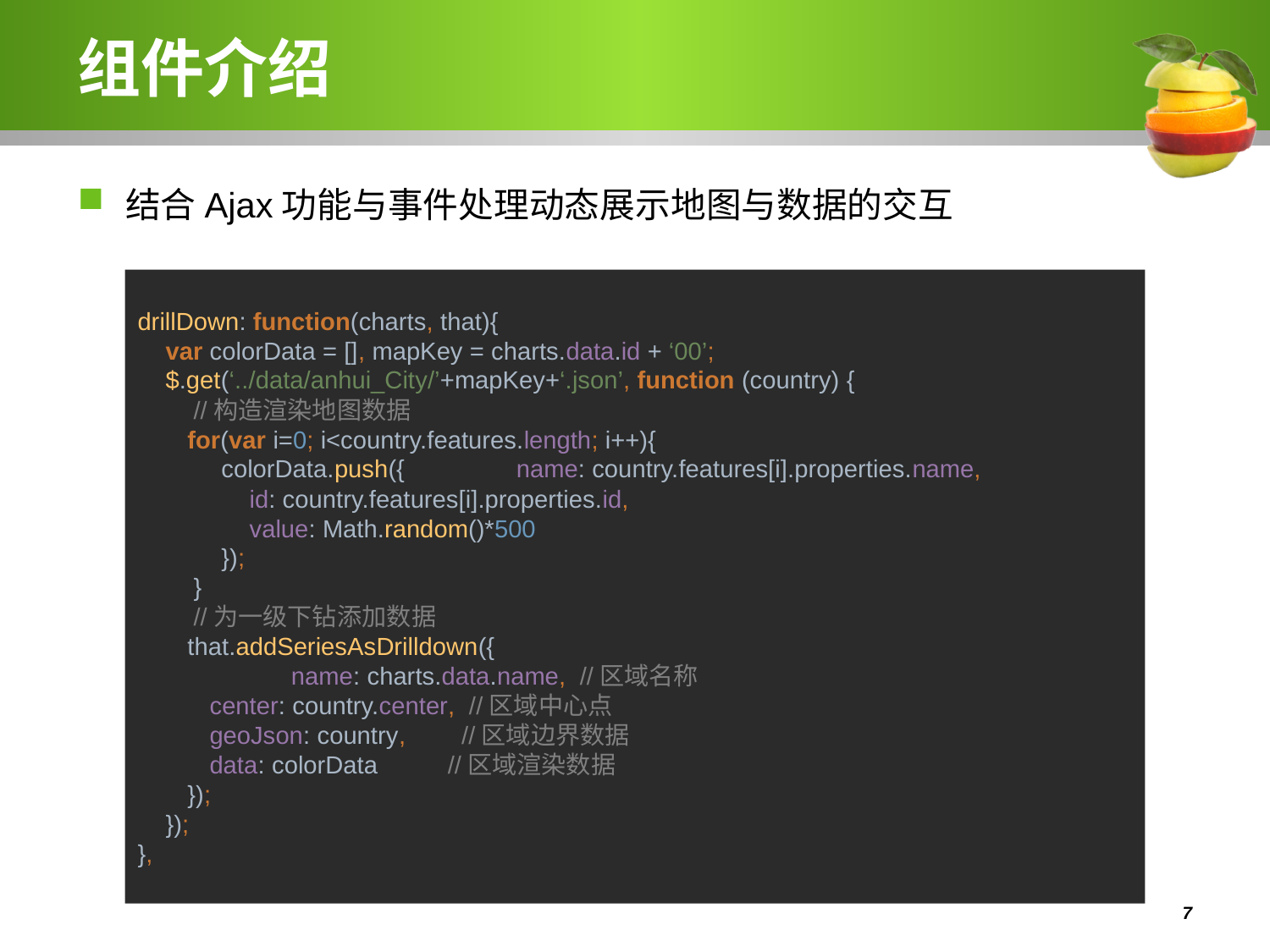

# 组件介绍
结合Ajax功能与事件处理动态展示地图与数据的交互

drillDown: function(charts, that){
    var colorData = [], mapKey = charts.data.id + ‘00’;
    $.get(‘../data/anhui_City/’+mapKey+‘.json’, function (country) {
        //构造渲染地图数据
        for(var i=0; i<country.features.length; i++){
            colorData.push({                name: country.features[i].properties.name,
                id: country.features[i].properties.id,
                value: Math.random()*500
            });
        }
        //为一级下钻添加数据
        that.addSeriesAsDrilldown({
                      name: charts.data.name,  //区域名称
            center: country.center,  //区域中心点
            geoJson: country,        //区域边界数据
            data: colorData          //区域渲染数据
        });
    });
},

 7